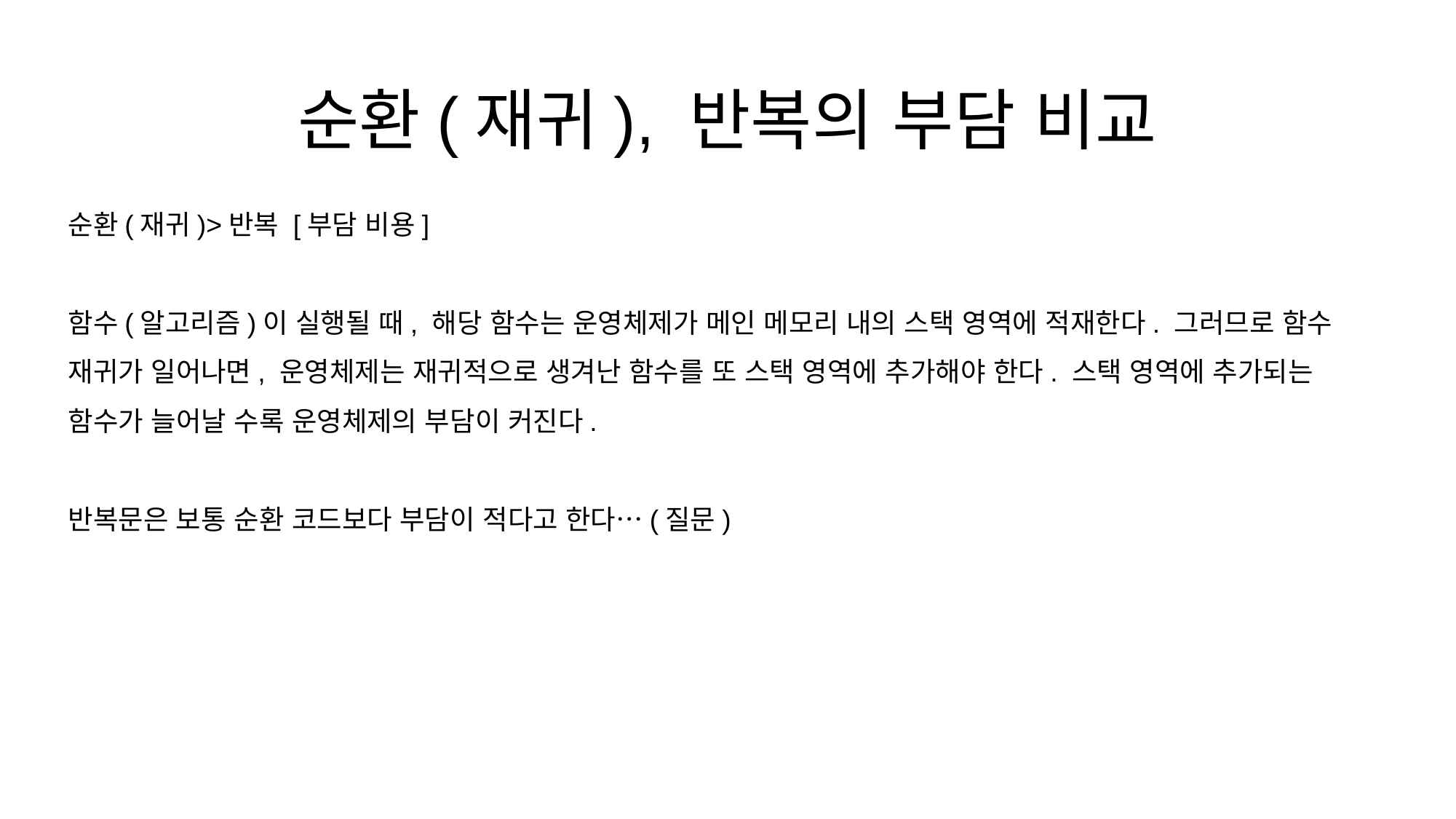

# 순환(재귀), 반복의 부담 비교
순환(재귀)>반복 [부담 비용]

함수(알고리즘)이 실행될 때, 해당 함수는 운영체제가 메인 메모리 내의 스택 영역에 적재한다. 그러므로 함수 재귀가 일어나면, 운영체제는 재귀적으로 생겨난 함수를 또 스택 영역에 추가해야 한다. 스택 영역에 추가되는 함수가 늘어날 수록 운영체제의 부담이 커진다.

반복문은 보통 순환 코드보다 부담이 적다고 한다…(질문)